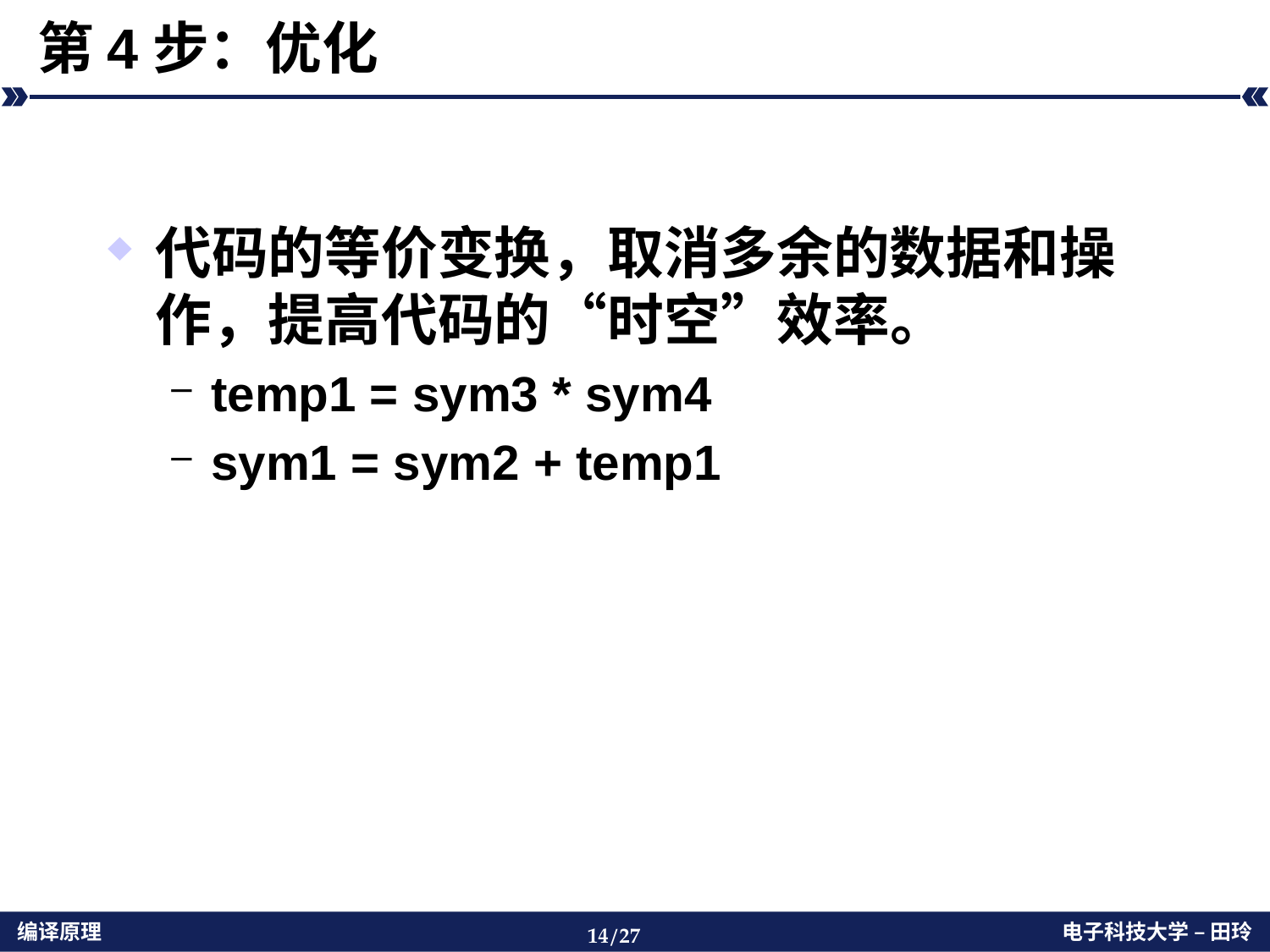

# 第4步：优化

代码的等价变换，取消多余的数据和操作，提高代码的“时空”效率。
temp1 = sym3 * sym4
sym1 = sym2 + temp1